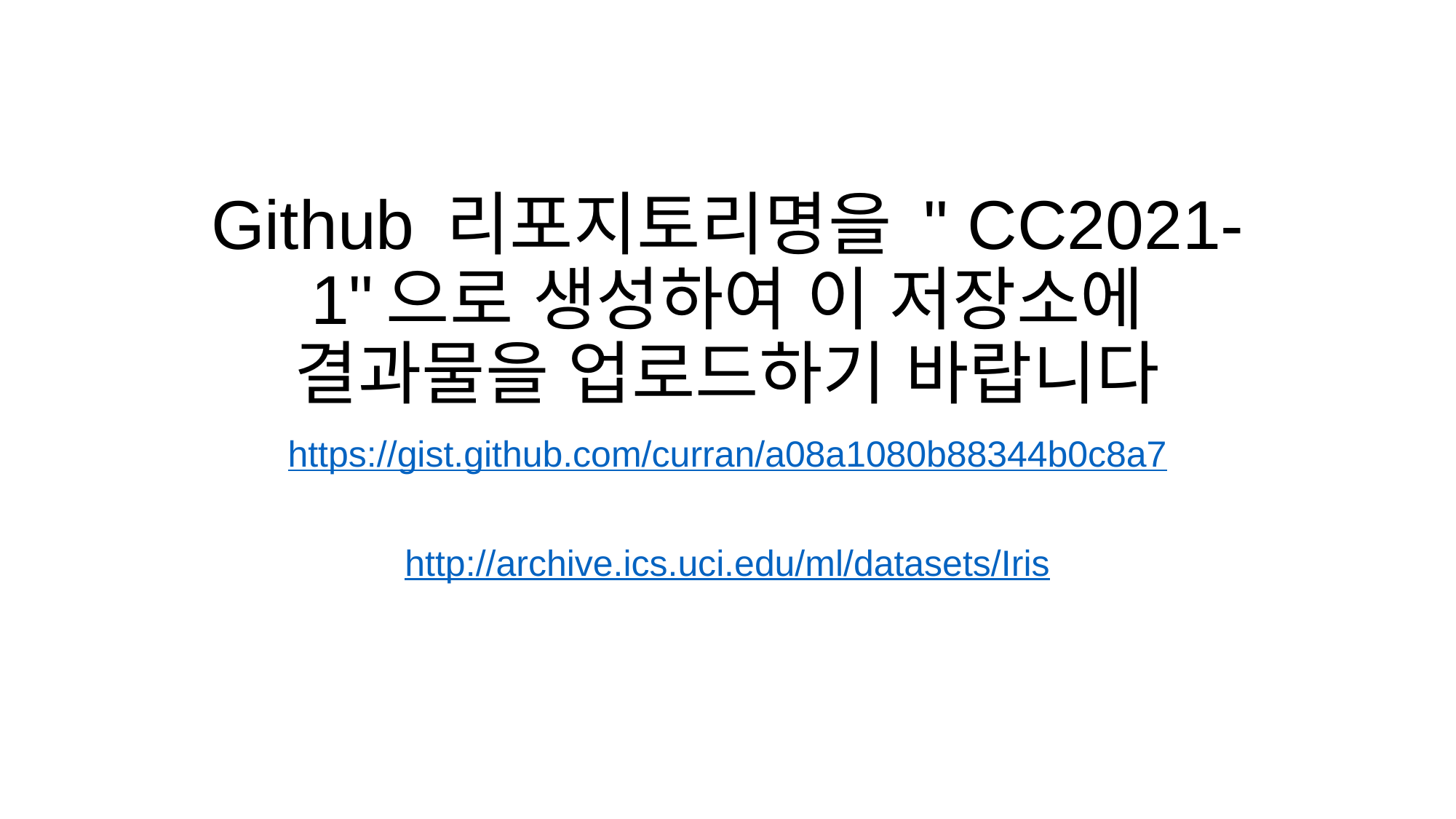

# Github 리포지토리명을 " CC2021-1"으로 생성하여 이 저장소에 결과물을 업로드하기 바랍니다
https://gist.github.com/curran/a08a1080b88344b0c8a7

http://archive.ics.uci.edu/ml/datasets/Iris